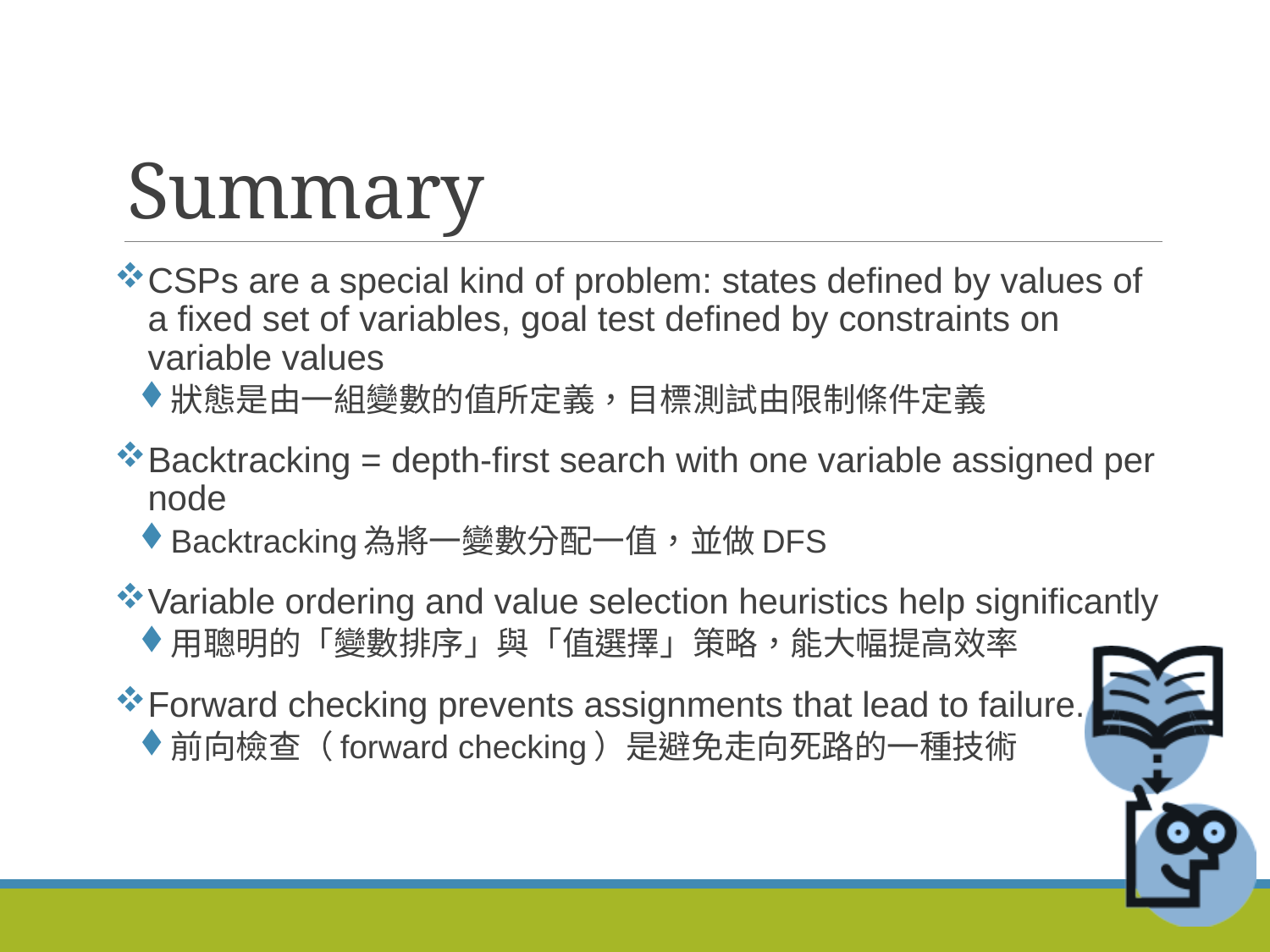

# Summary
CSPs are a special kind of problem: states defined by values of a fixed set of variables, goal test defined by constraints on variable values
狀態是由一組變數的值所定義，目標測試由限制條件定義
Backtracking = depth-first search with one variable assigned per node
Backtracking為將一變數分配一值，並做DFS
Variable ordering and value selection heuristics help significantly
用聰明的「變數排序」與「值選擇」策略，能大幅提高效率
Forward checking prevents assignments that lead to failure.
前向檢查（forward checking）是避免走向死路的一種技術